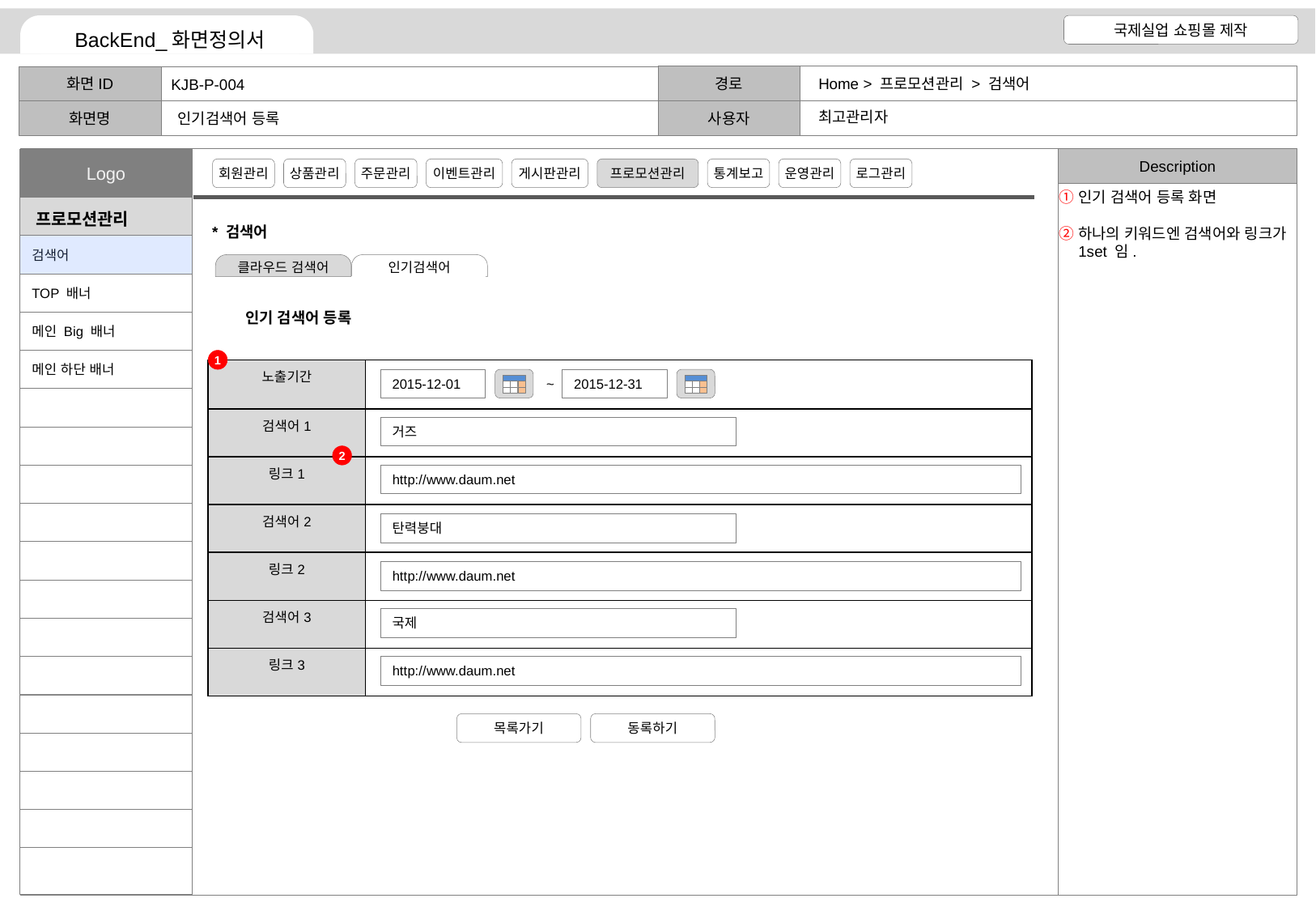

Home > 프로모션관리 > 검색어
KJB-P-004
최고관리자
인기검색어 등록
인기 검색어 등록 화면

하나의 키워드엔 검색어와 링크가 1set 임.
* 검색어

클라우드 검색어
인기검색어

인기 검색어 등록
1
| 노출기간 |  |
| --- | --- |
| 검색어1 |  |
| 링크1 |  |
| 검색어2 |  |
| 링크2 |  |
| 검색어3 |  |
| 링크3 |  |
2015-12-01

~
2015-12-31

거즈
2
http://www.daum.net
탄력붕대
http://www.daum.net
국제
http://www.daum.net
목록가기
동록하기